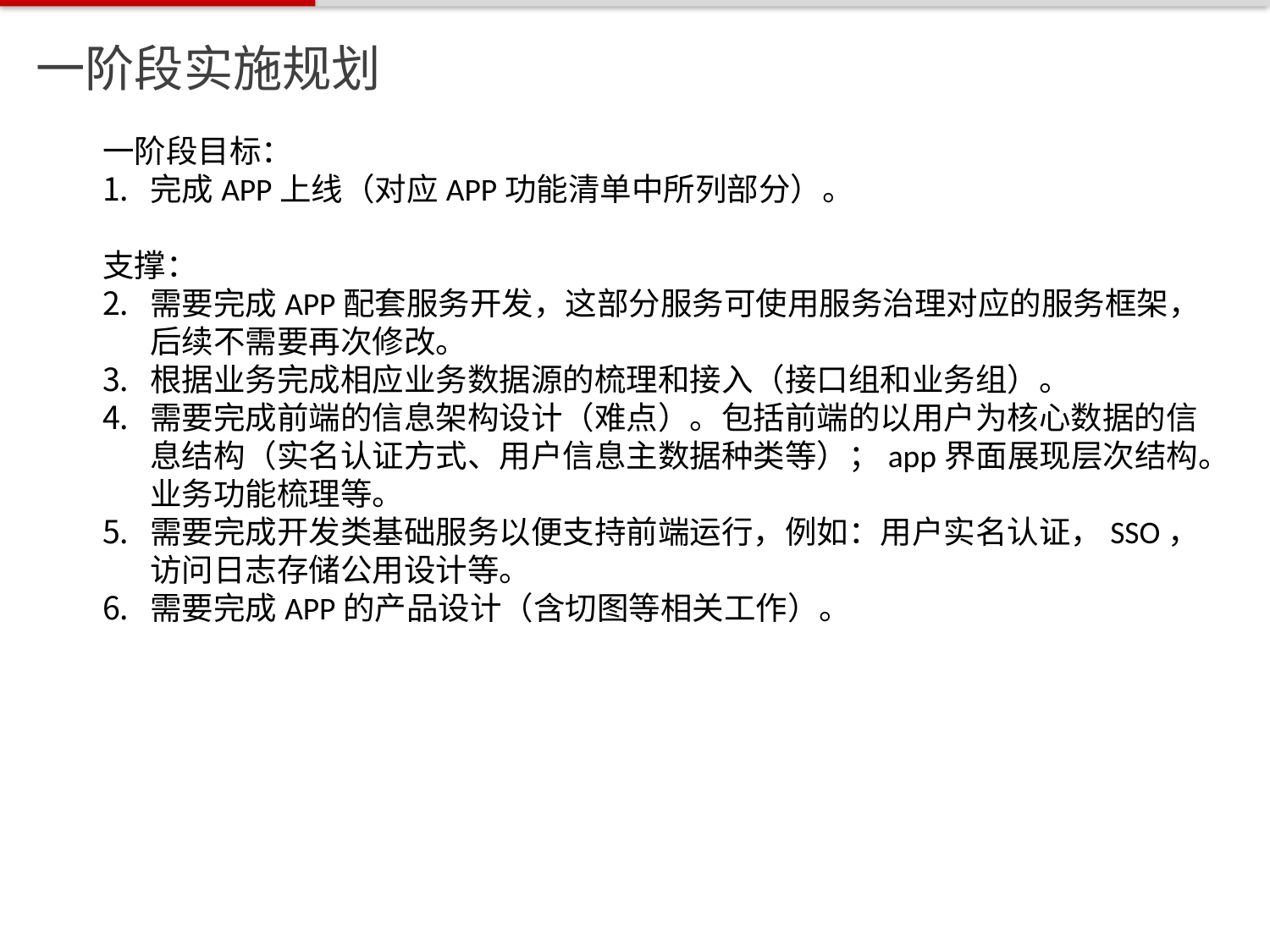

一阶段实施规划
一阶段目标：
完成APP上线（对应APP功能清单中所列部分）。

支撑：
需要完成APP配套服务开发，这部分服务可使用服务治理对应的服务框架，后续不需要再次修改。
根据业务完成相应业务数据源的梳理和接入（接口组和业务组）。
需要完成前端的信息架构设计（难点）。包括前端的以用户为核心数据的信息结构（实名认证方式、用户信息主数据种类等）；app界面展现层次结构。业务功能梳理等。
需要完成开发类基础服务以便支持前端运行，例如：用户实名认证，SSO，访问日志存储公用设计等。
需要完成APP的产品设计（含切图等相关工作）。